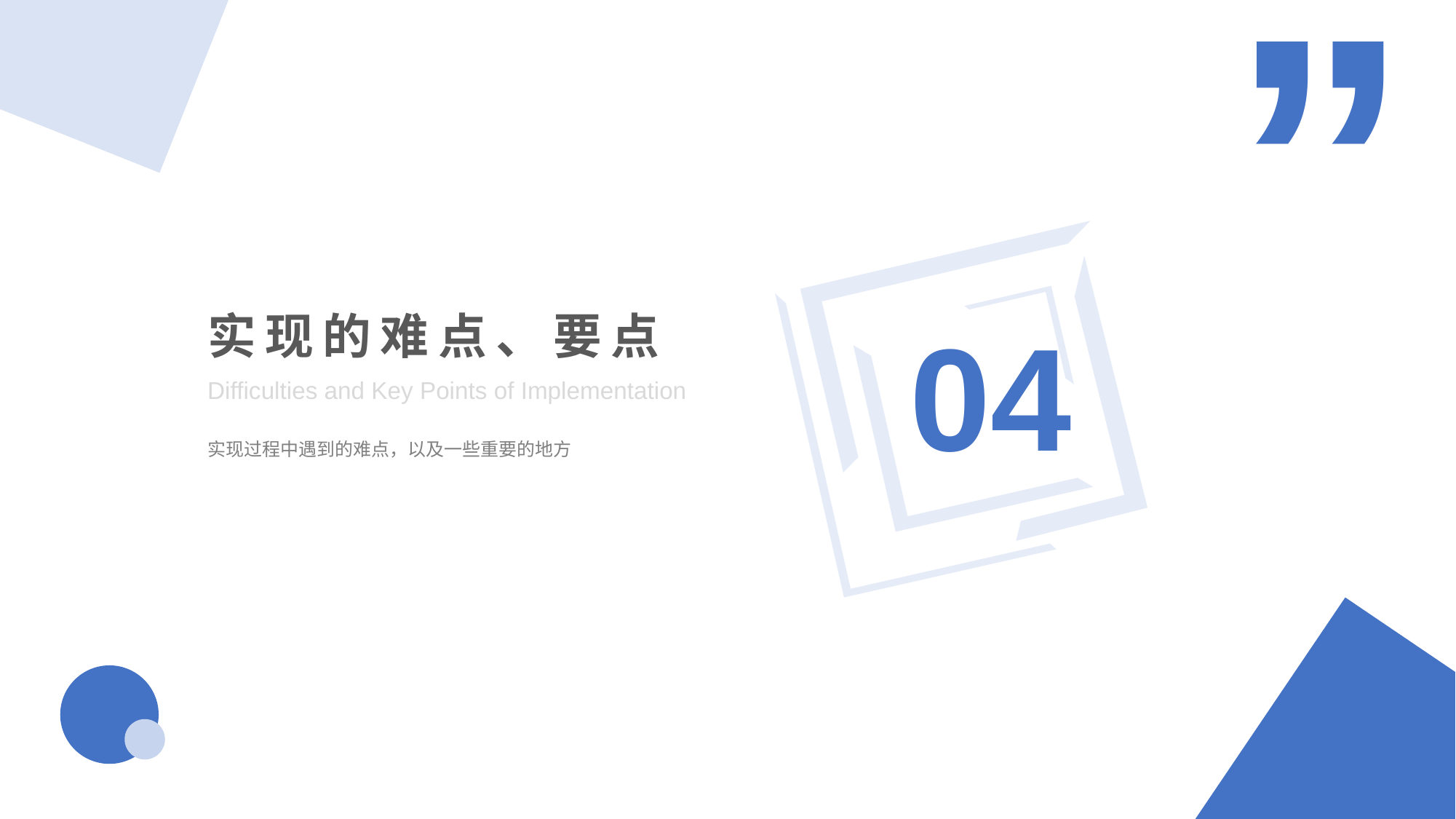

“

04
实现的难点、要点
Difficulties and Key Points of Implementation
实现过程中遇到的难点，以及一些重要的地方